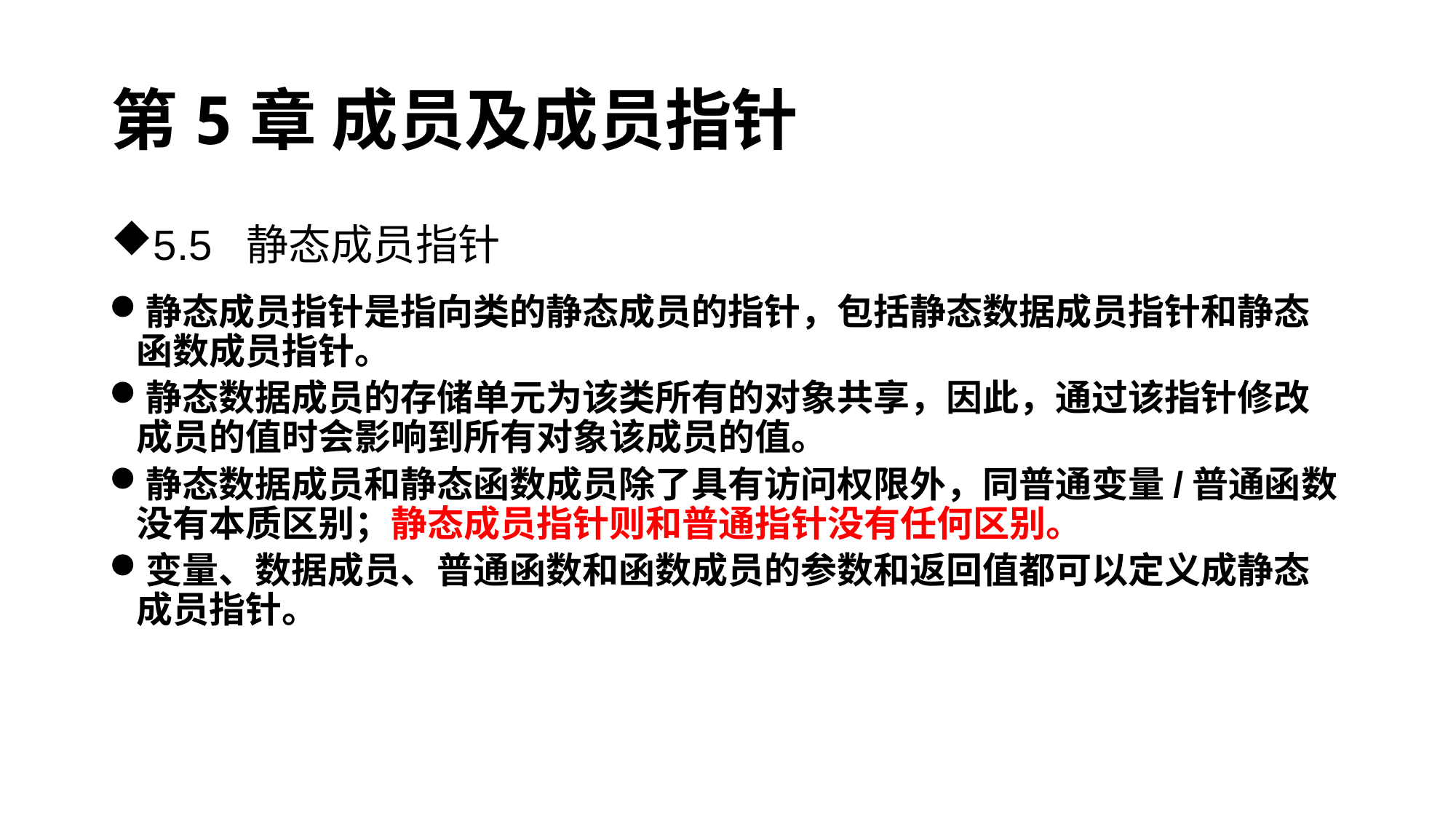

# 第5章 成员及成员指针
5.5  静态成员指针
静态成员指针是指向类的静态成员的指针，包括静态数据成员指针和静态函数成员指针。
静态数据成员的存储单元为该类所有的对象共享，因此，通过该指针修改成员的值时会影响到所有对象该成员的值。
静态数据成员和静态函数成员除了具有访问权限外，同普通变量/普通函数没有本质区别；静态成员指针则和普通指针没有任何区别。
变量、数据成员、普通函数和函数成员的参数和返回值都可以定义成静态成员指针。